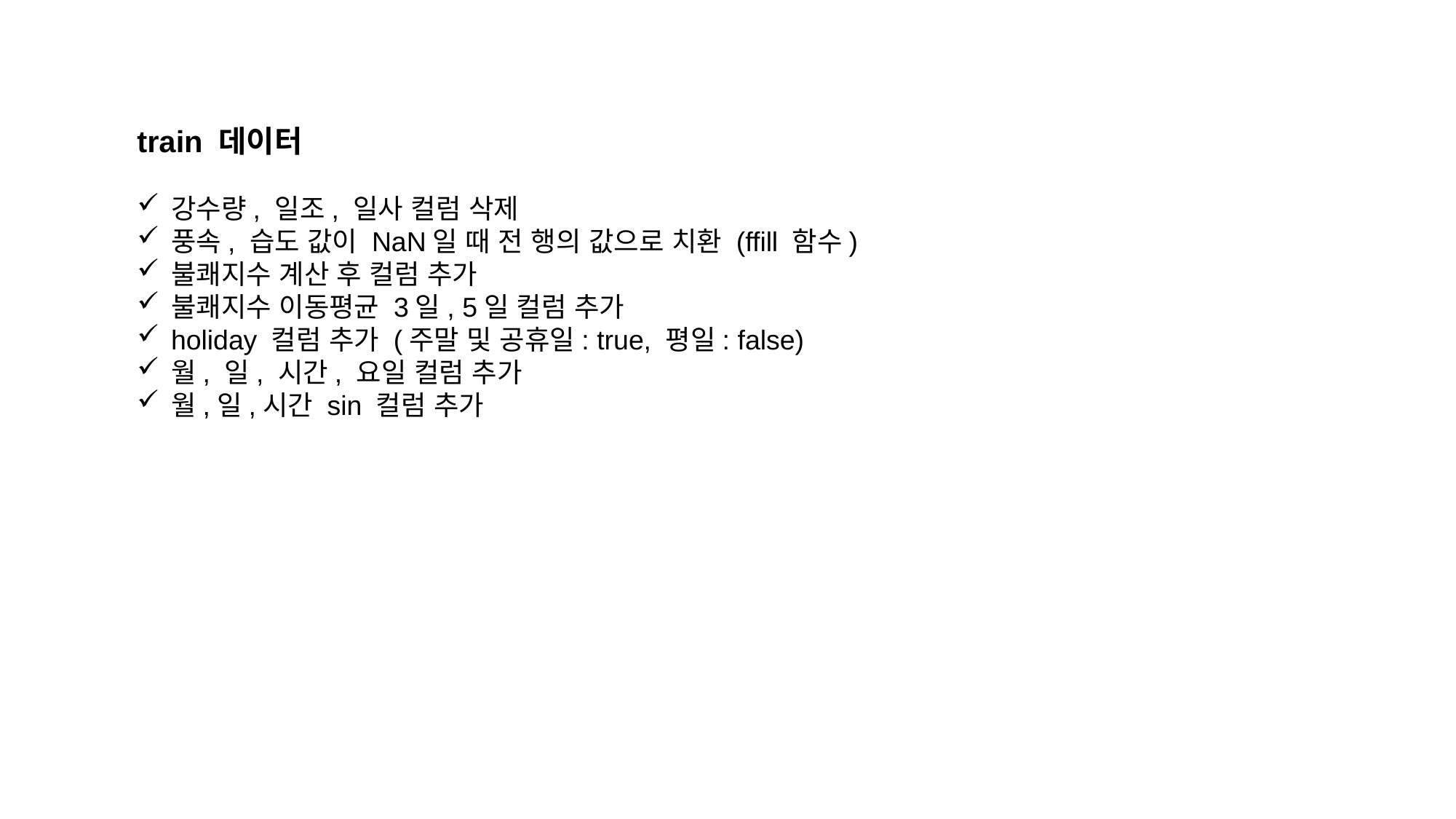

train 데이터

강수량, 일조, 일사 컬럼 삭제
풍속, 습도 값이 NaN일 때 전 행의 값으로 치환 (ffill 함수)
불쾌지수 계산 후 컬럼 추가
불쾌지수 이동평균 3일, 5일 컬럼 추가
holiday 컬럼 추가 (주말 및 공휴일: true, 평일: false)
월, 일, 시간, 요일 컬럼 추가
월,일,시간 sin 컬럼 추가